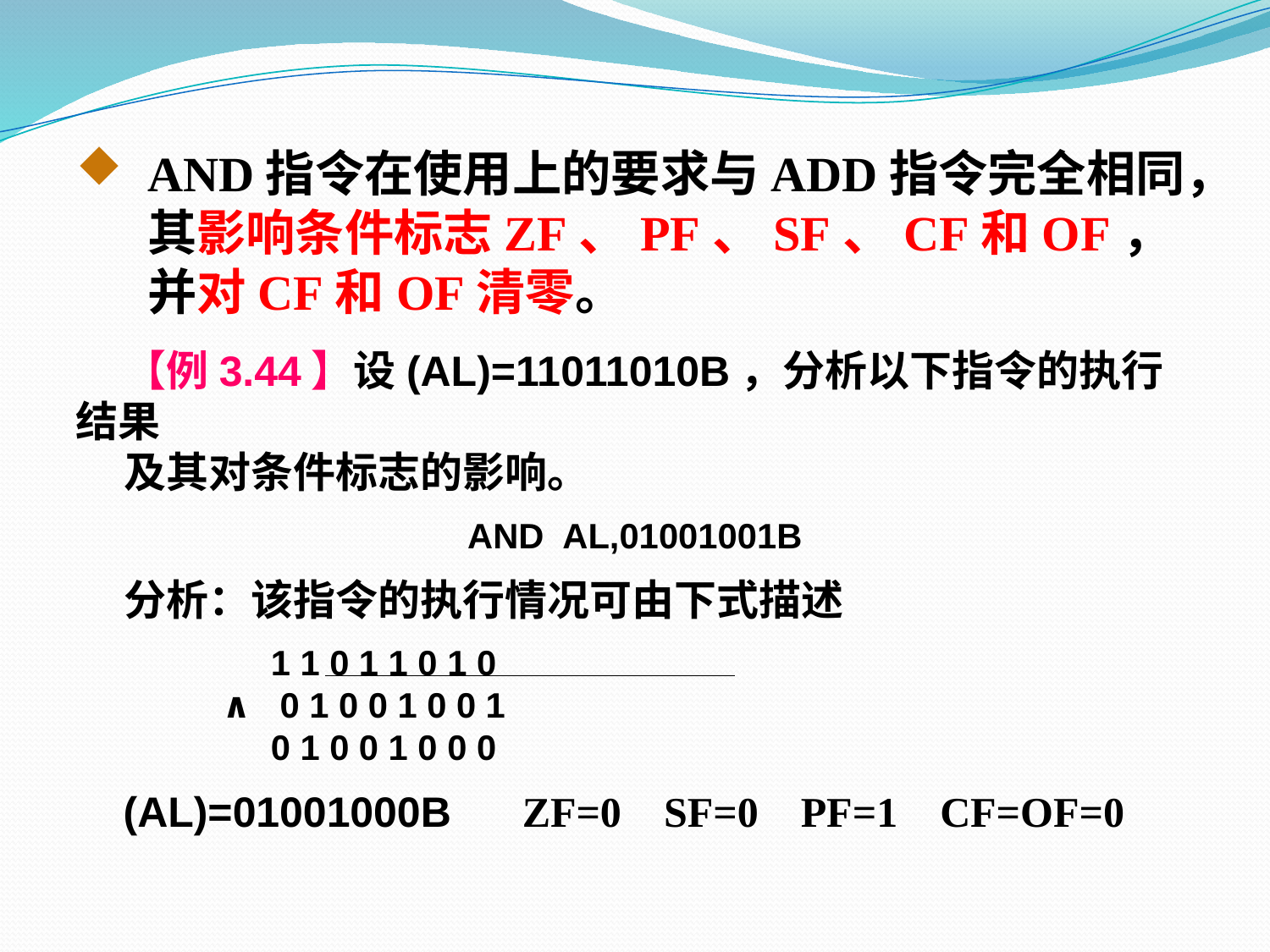

AND指令在使用上的要求与ADD指令完全相同，其影响条件标志ZF、PF、SF、CF和OF，并对CF和OF清零。

    【例3.44】设(AL)=11011010B，分析以下指令的执行结果
    及其对条件标志的影响。

AND  AL,01001001B

    分析：该指令的执行情况可由下式描述

                    1 1 0 1 1 0 1 0
               ∧   0 1 0 0 1 0 0 1
                    0 1 0 0 1 0 0 0

    (AL)=01001000B      ZF=0    SF=0    PF=1    CF=OF=0